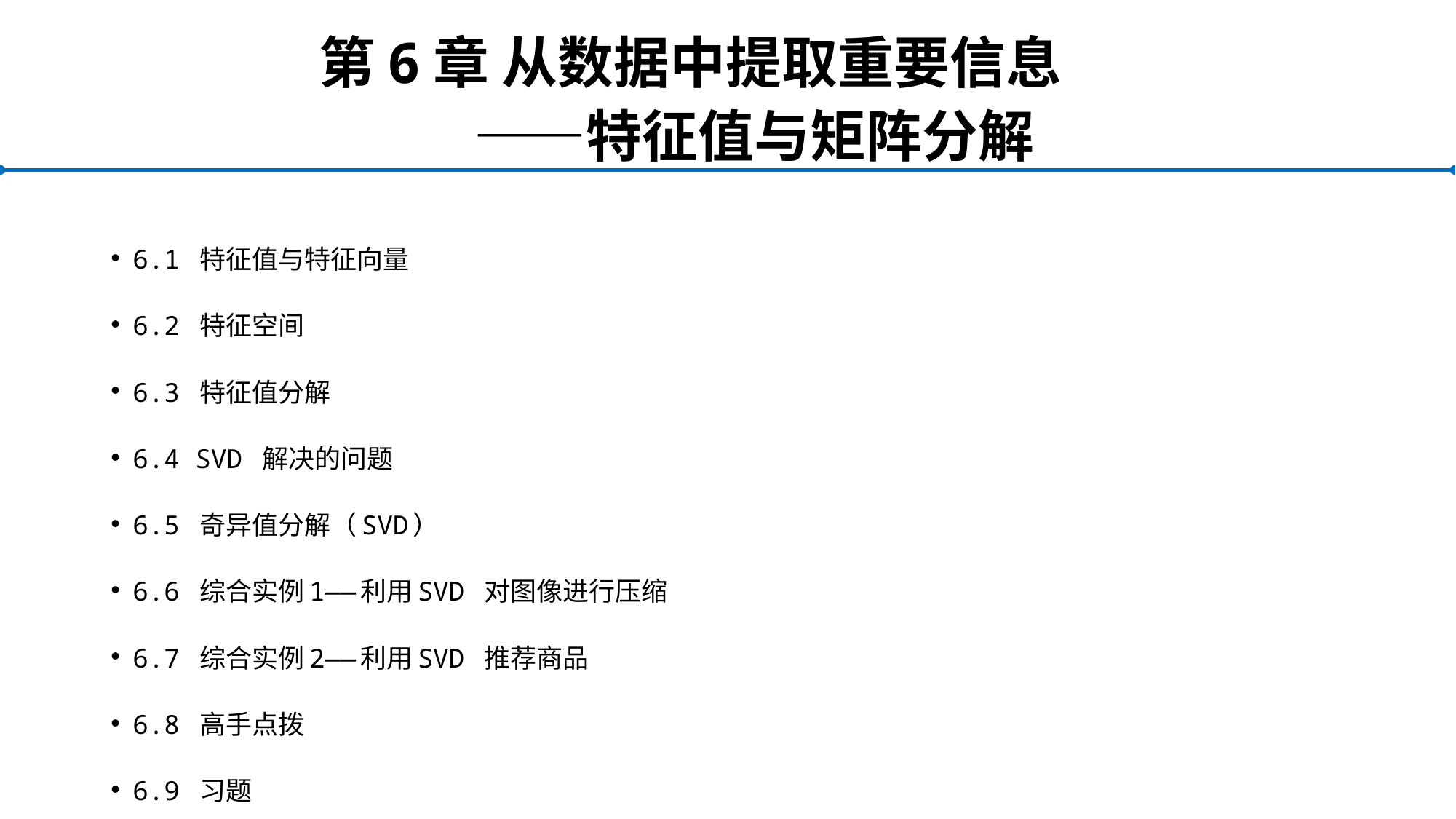

# 第6章 从数据中提取重要信息 ——特征值与矩阵分解
6.1 特征值与特征向量
6.2 特征空间
6.3 特征值分解
6.4 SVD 解决的问题
6.5 奇异值分解（SVD）
6.6 综合实例1——利用SVD 对图像进行压缩
6.7 综合实例2——利用SVD 推荐商品
6.8 高手点拨
6.9 习题